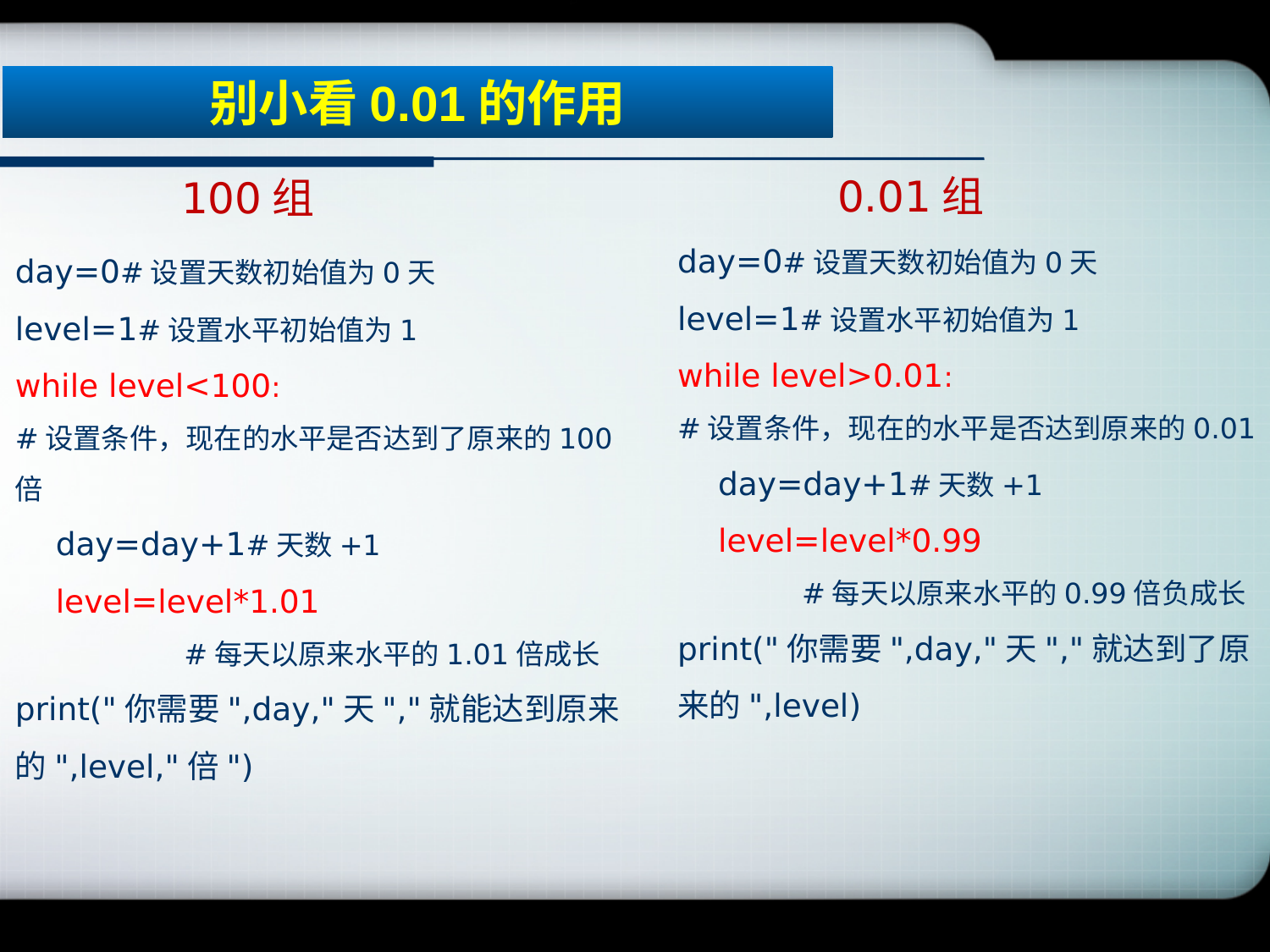

别小看0.01的作用
0.01组
100组
day=0#设置天数初始值为0天
level=1#设置水平初始值为1
while level>0.01:
#设置条件，现在的水平是否达到原来的0.01
    day=day+1#天数+1
    level=level*0.99
              #每天以原来水平的0.99倍负成长
print("你需要",day,"天","就达到了原来的",level)

day=0#设置天数初始值为0天
level=1#设置水平初始值为1
while level<100:
#设置条件，现在的水平是否达到了原来的100倍
    day=day+1#天数+1
    level=level*1.01
                   #每天以原来水平的1.01倍成长
print("你需要",day,"天","就能达到原来的",level,"倍")